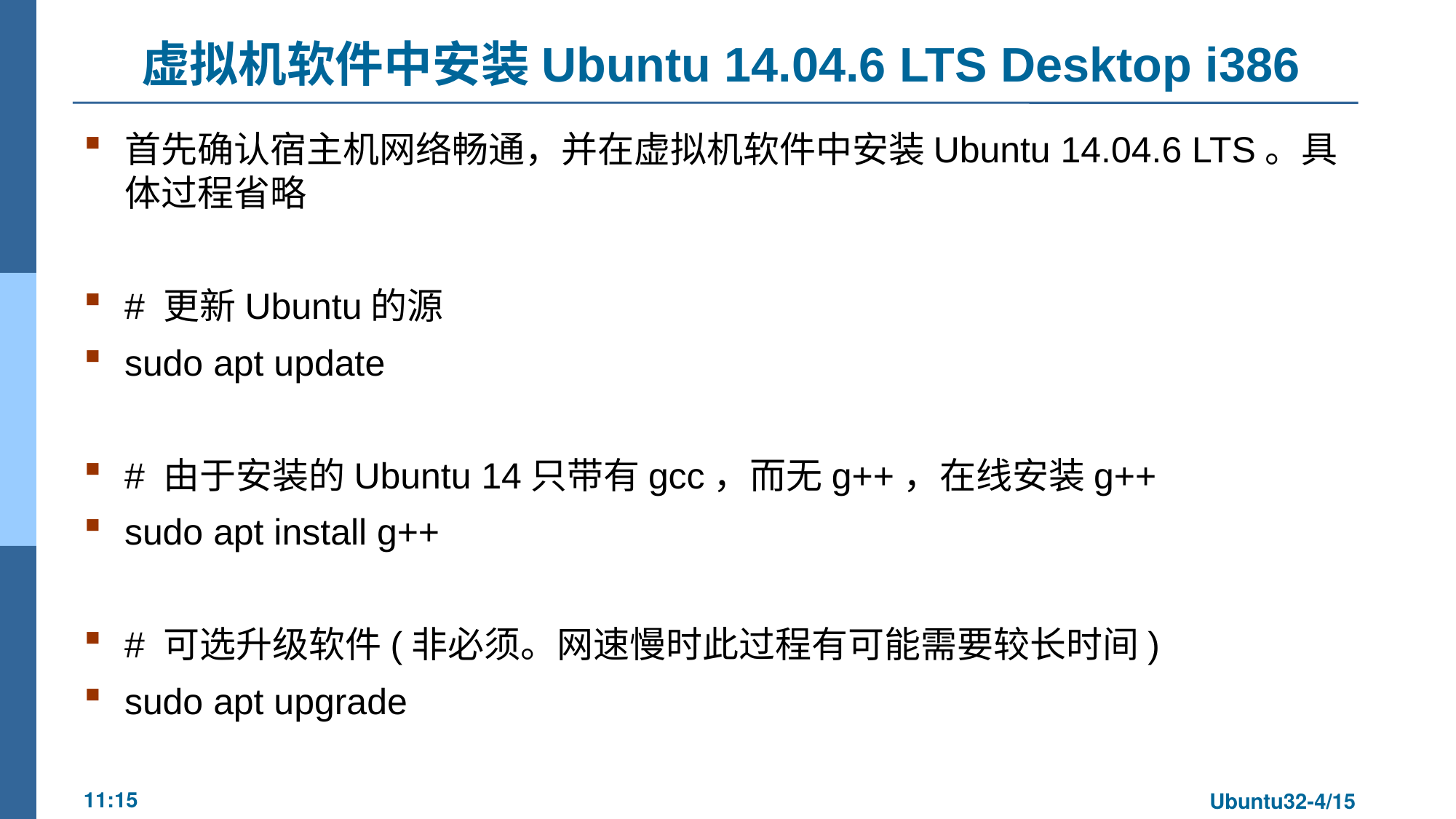

# 虚拟机软件中安装Ubuntu 14.04.6 LTS Desktop i386
首先确认宿主机网络畅通，并在虚拟机软件中安装Ubuntu 14.04.6 LTS。具体过程省略

# 更新Ubuntu的源
sudo apt update

# 由于安装的Ubuntu 14只带有gcc，而无g++，在线安装g++
sudo apt install g++

# 可选升级软件(非必须。网速慢时此过程有可能需要较长时间)
sudo apt upgrade